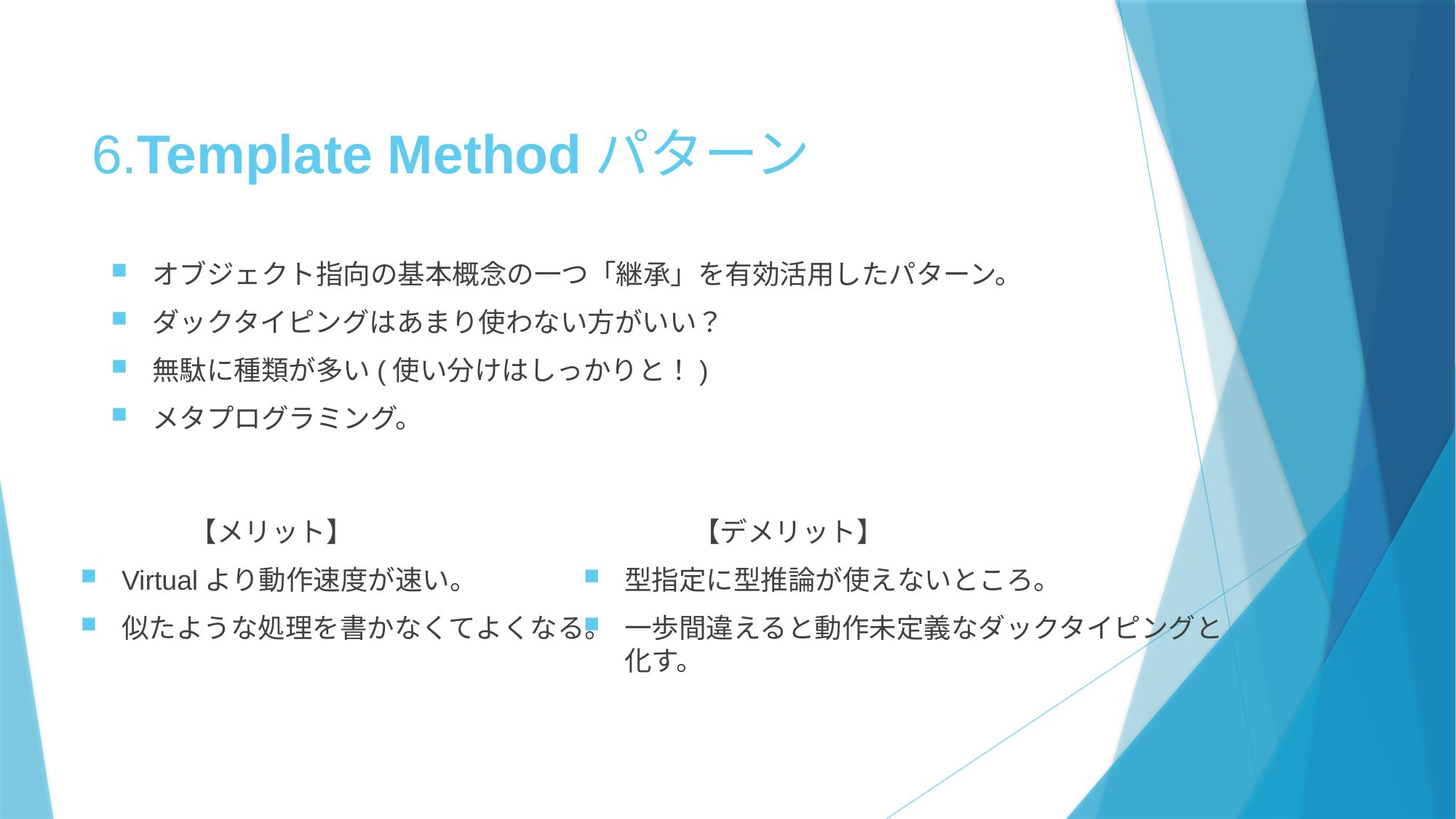

# 6.Template Methodパターン
オブジェクト指向の基本概念の一つ「継承」を有効活用したパターン。
ダックタイピングはあまり使わない方がいい？
無駄に種類が多い(使い分けはしっかりと！)
メタプログラミング。
	【メリット】
Virtualより動作速度が速い。
似たような処理を書かなくてよくなる。
	【デメリット】
型指定に型推論が使えないところ。
一歩間違えると動作未定義なダックタイピングと化す。